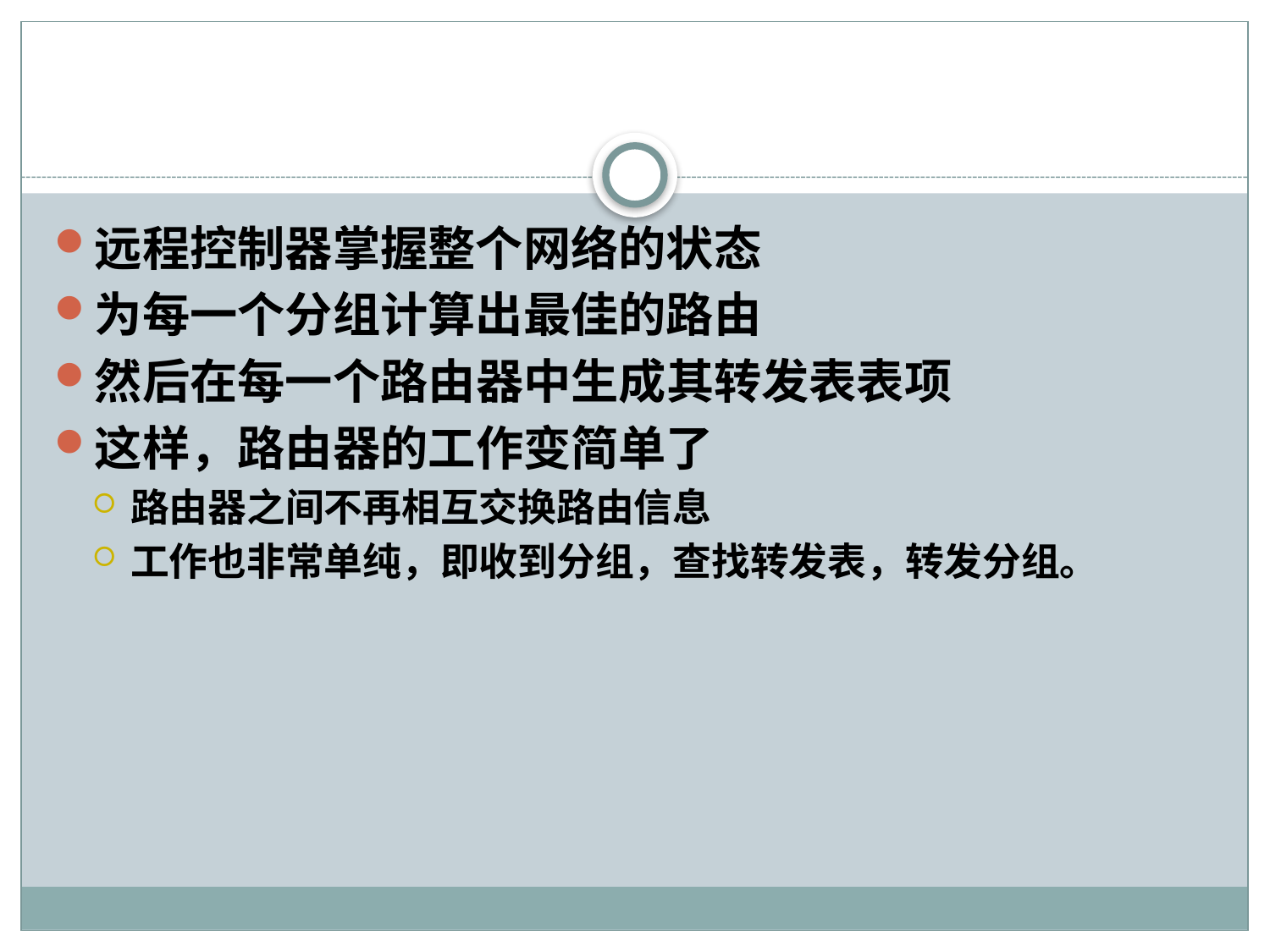

#
远程控制器掌握整个网络的状态
为每一个分组计算出最佳的路由
然后在每一个路由器中生成其转发表表项
这样，路由器的工作变简单了
路由器之间不再相互交换路由信息
工作也非常单纯，即收到分组，查找转发表，转发分组。